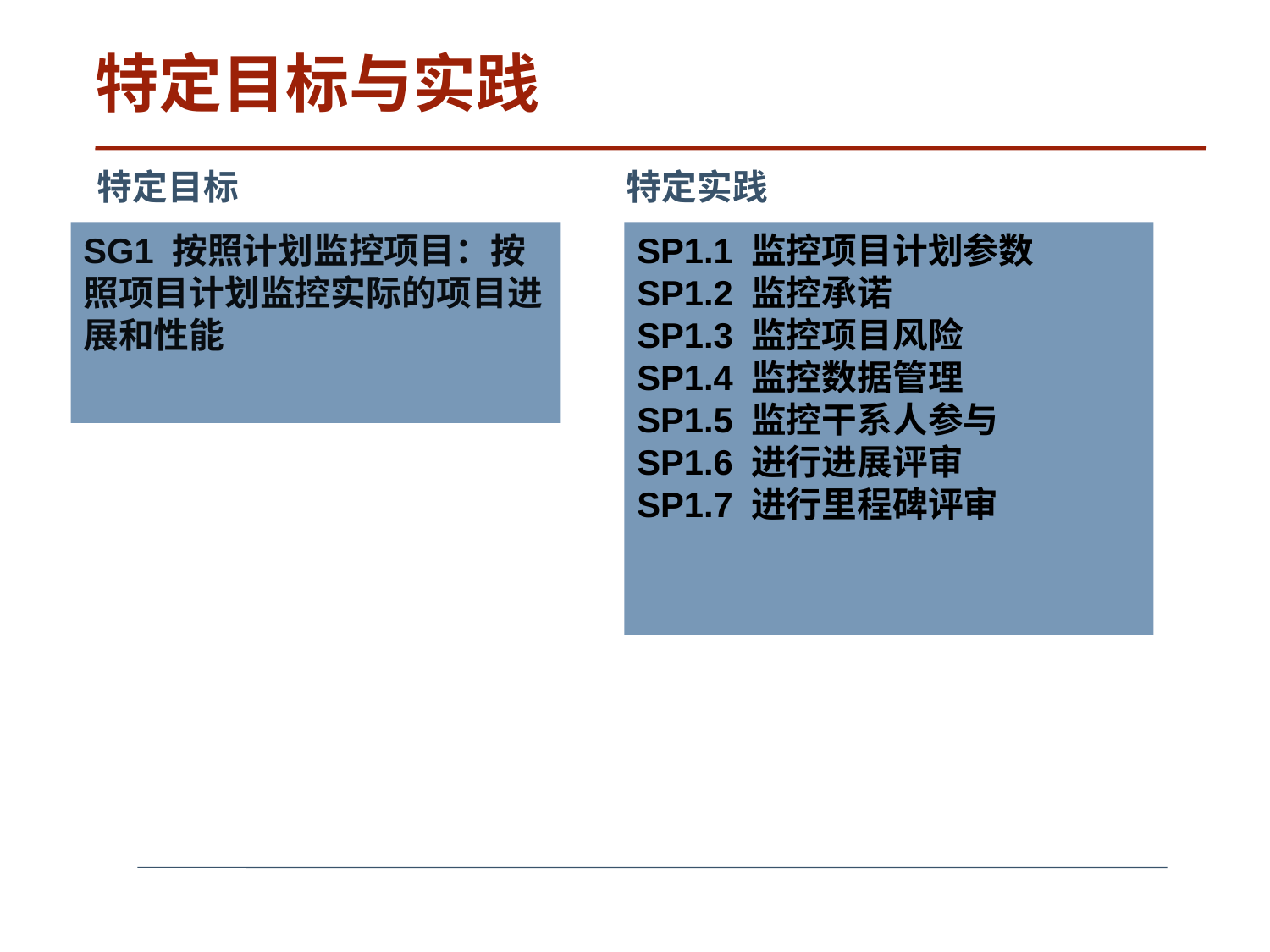

# 特定目标与实践
特定目标
特定实践
SG1 按照计划监控项目：按照项目计划监控实际的项目进展和性能
SP1.1 监控项目计划参数
SP1.2 监控承诺
SP1.3 监控项目风险
SP1.4 监控数据管理
SP1.5 监控干系人参与
SP1.6 进行进展评审
SP1.7 进行里程碑评审